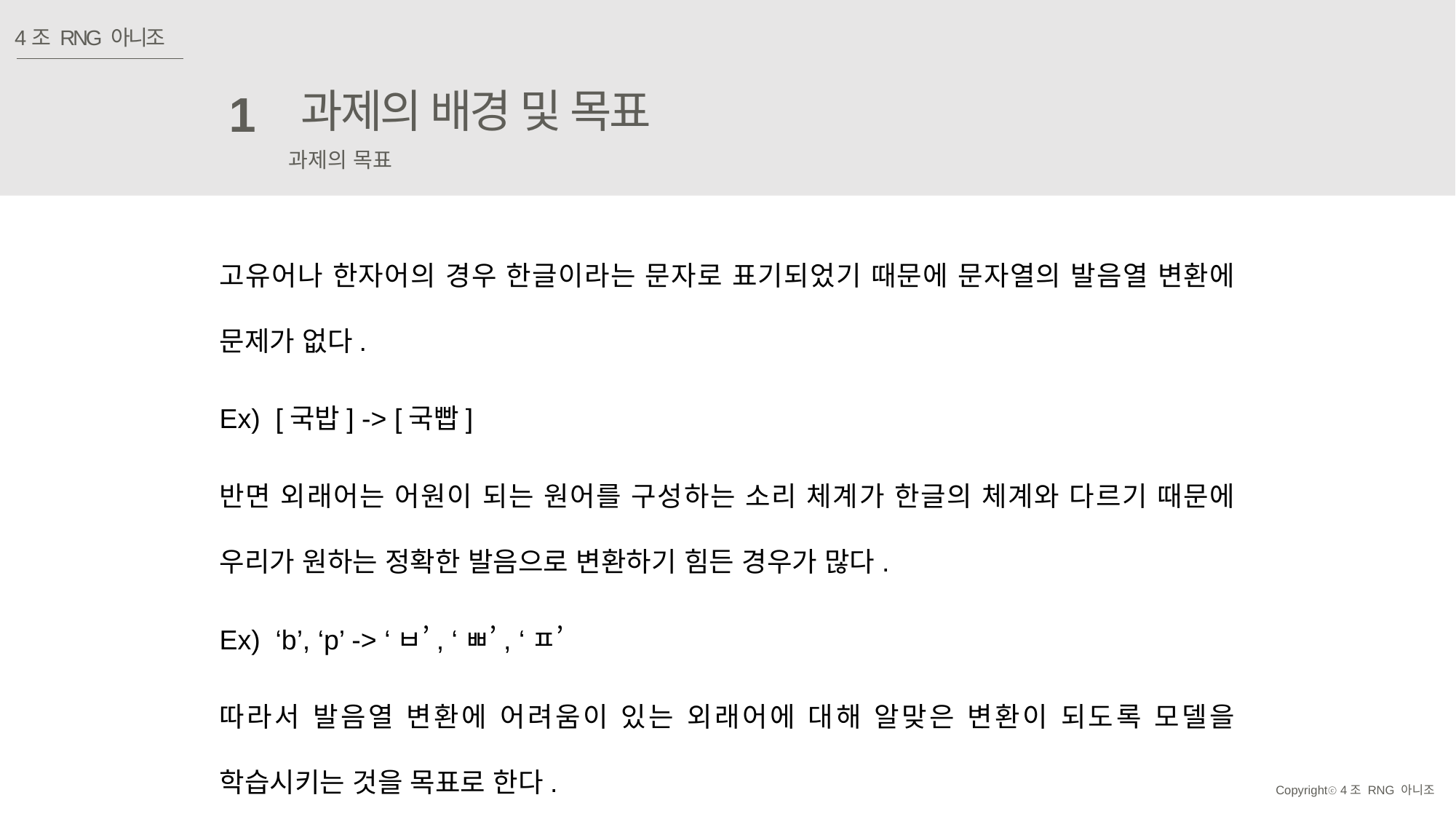

4조 RNG 아니조
과제의 배경 및 목표
1
과제의 목표
고유어나 한자어의 경우 한글이라는 문자로 표기되었기 때문에 문자열의 발음열 변환에 문제가 없다.
Ex)  [국밥] -> [국빱]
반면 외래어는 어원이 되는 원어를 구성하는 소리 체계가 한글의 체계와 다르기 때문에 우리가 원하는 정확한 발음으로 변환하기 힘든 경우가 많다.
Ex)  ‘b’, ‘p’ -> ‘ㅂ’, ‘ㅃ’, ‘ㅍ’
따라서 발음열 변환에 어려움이 있는 외래어에 대해 알맞은 변환이 되도록 모델을 학습시키는 것을 목표로 한다.